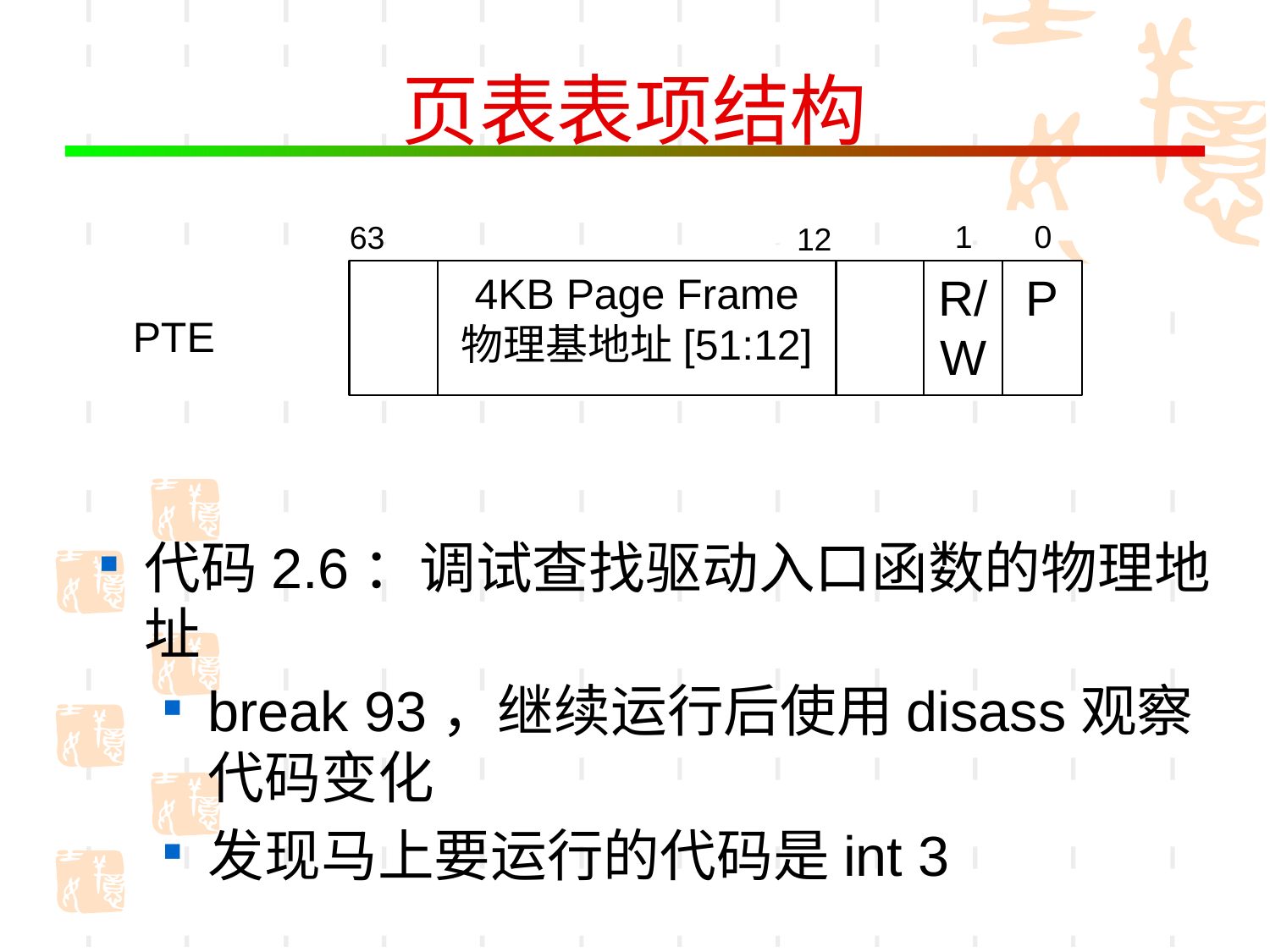

# 页表表项结构
1
0
63
12

代码2.6：调试查找驱动入口函数的物理地址
break 93，继续运行后使用disass观察代码变化
发现马上要运行的代码是int 3

4KB Page Frame
物理基地址[51:12]

R/W
P
PTE